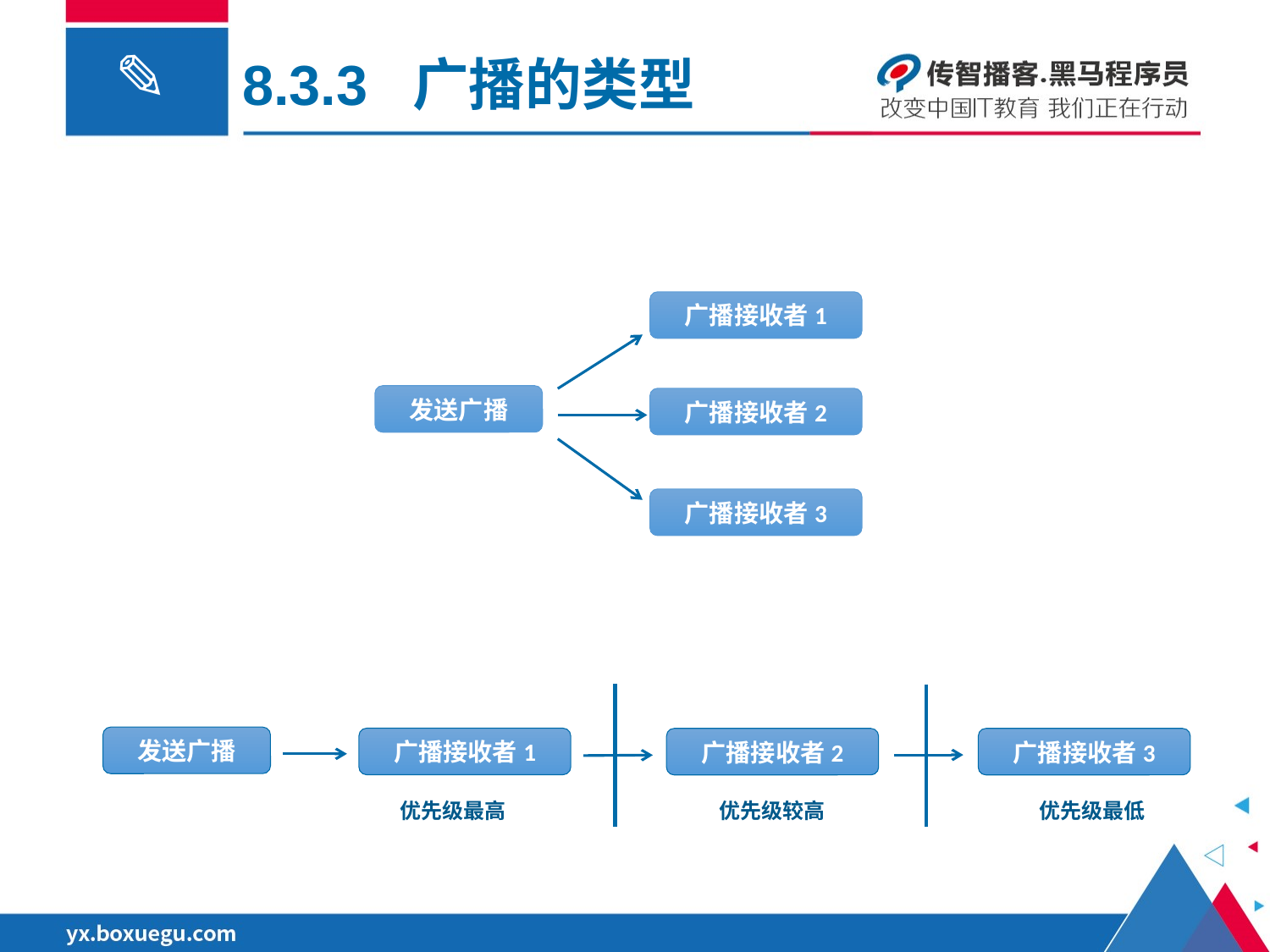

8.3.3  广播的类型

广播接收者1
发送广播
广播接收者2
广播接收者3
发送广播
广播接收者1
广播接收者2
广播接收者3
优先级最高
优先级较高
优先级最低